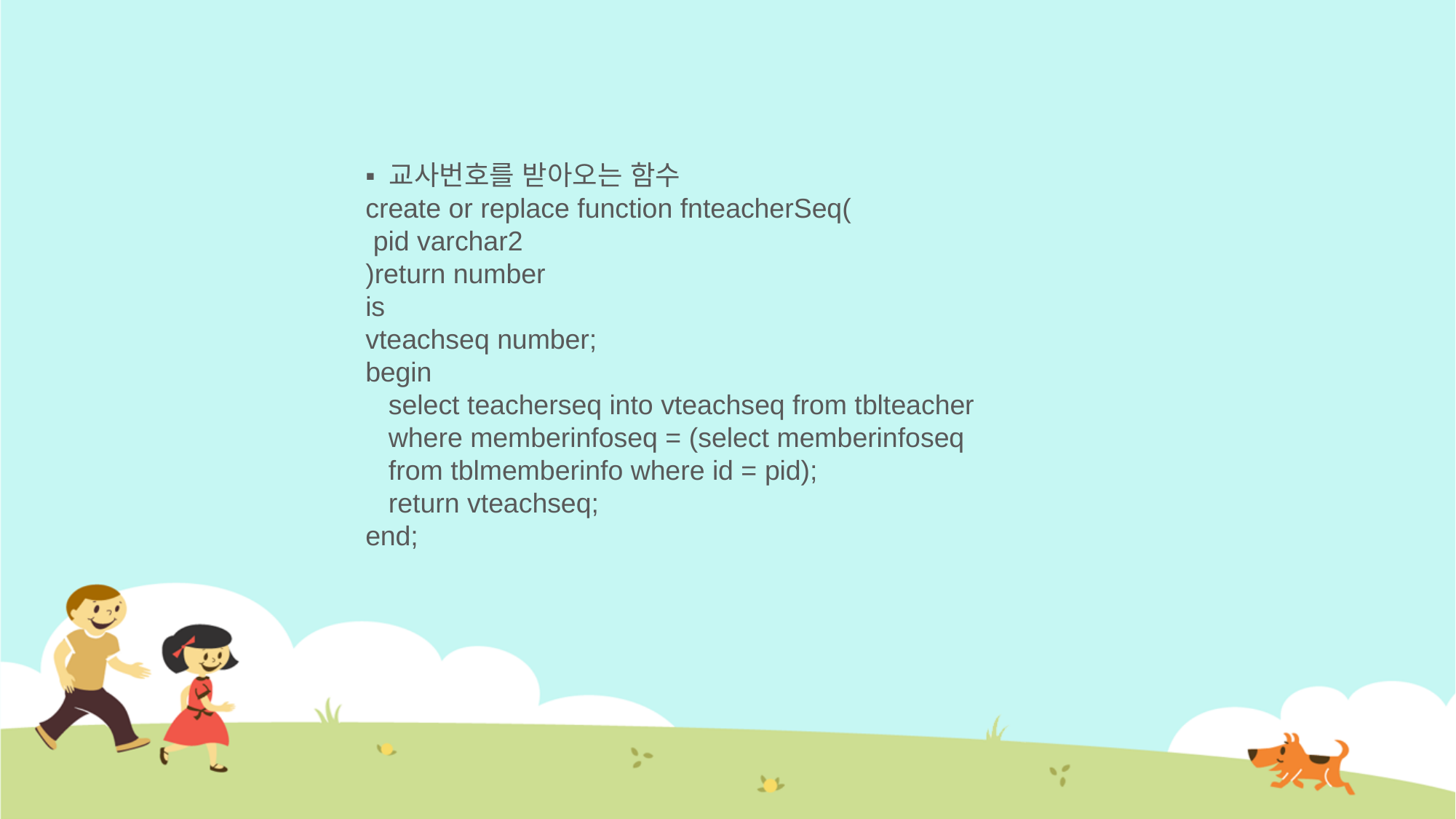

▪ 교사번호를 받아오는 함수
create or replace function fnteacherSeq(
 pid varchar2
)return number
is
vteachseq number;
begin
   select teacherseq into vteachseq from tblteacher
   where memberinfoseq = (select memberinfoseq
   from tblmemberinfo where id = pid);
   return vteachseq;
end;